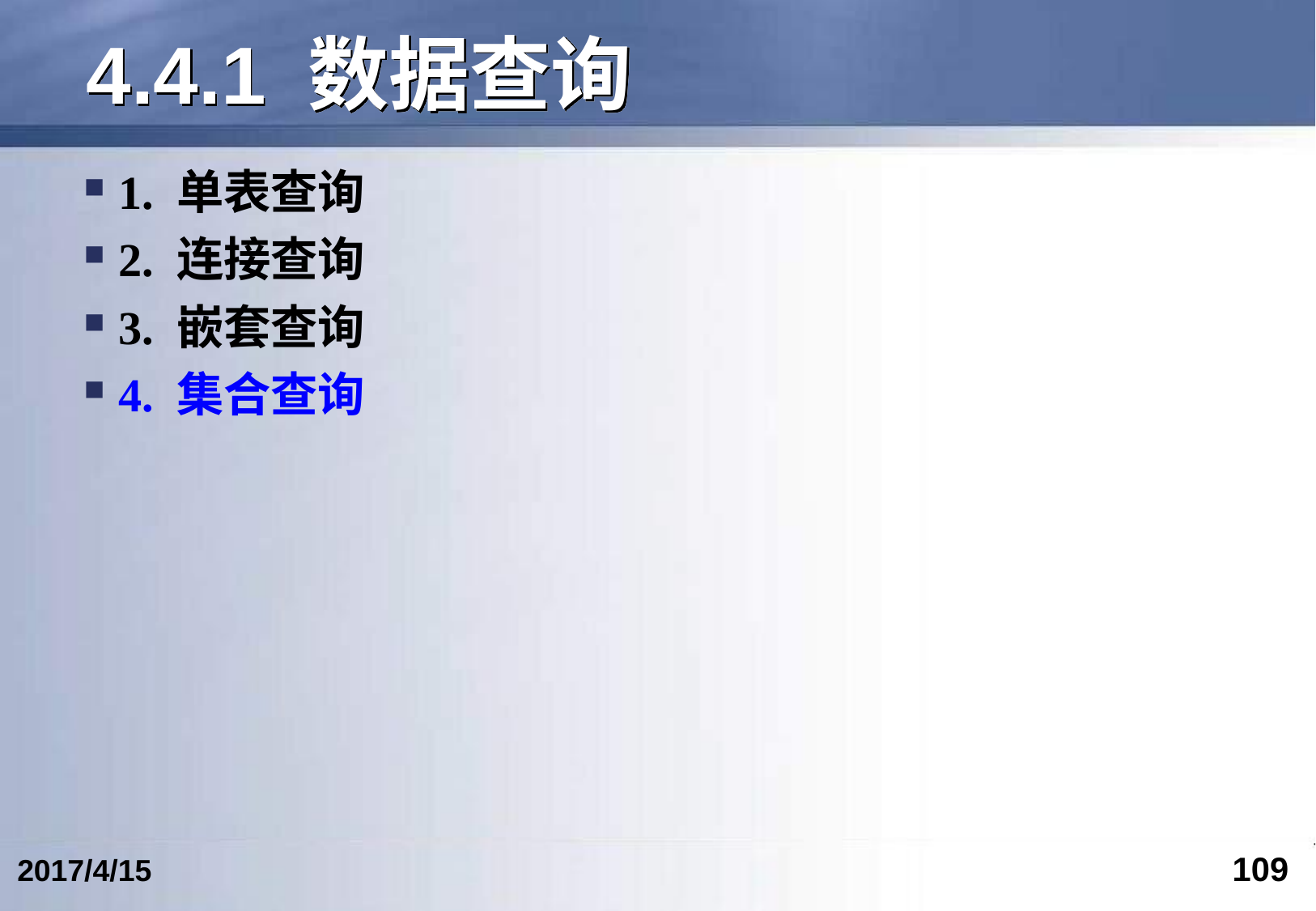

# 4.4.1 数据查询
1. 单表查询
2. 连接查询
3. 嵌套查询
4. 集合查询
109
2017/4/15